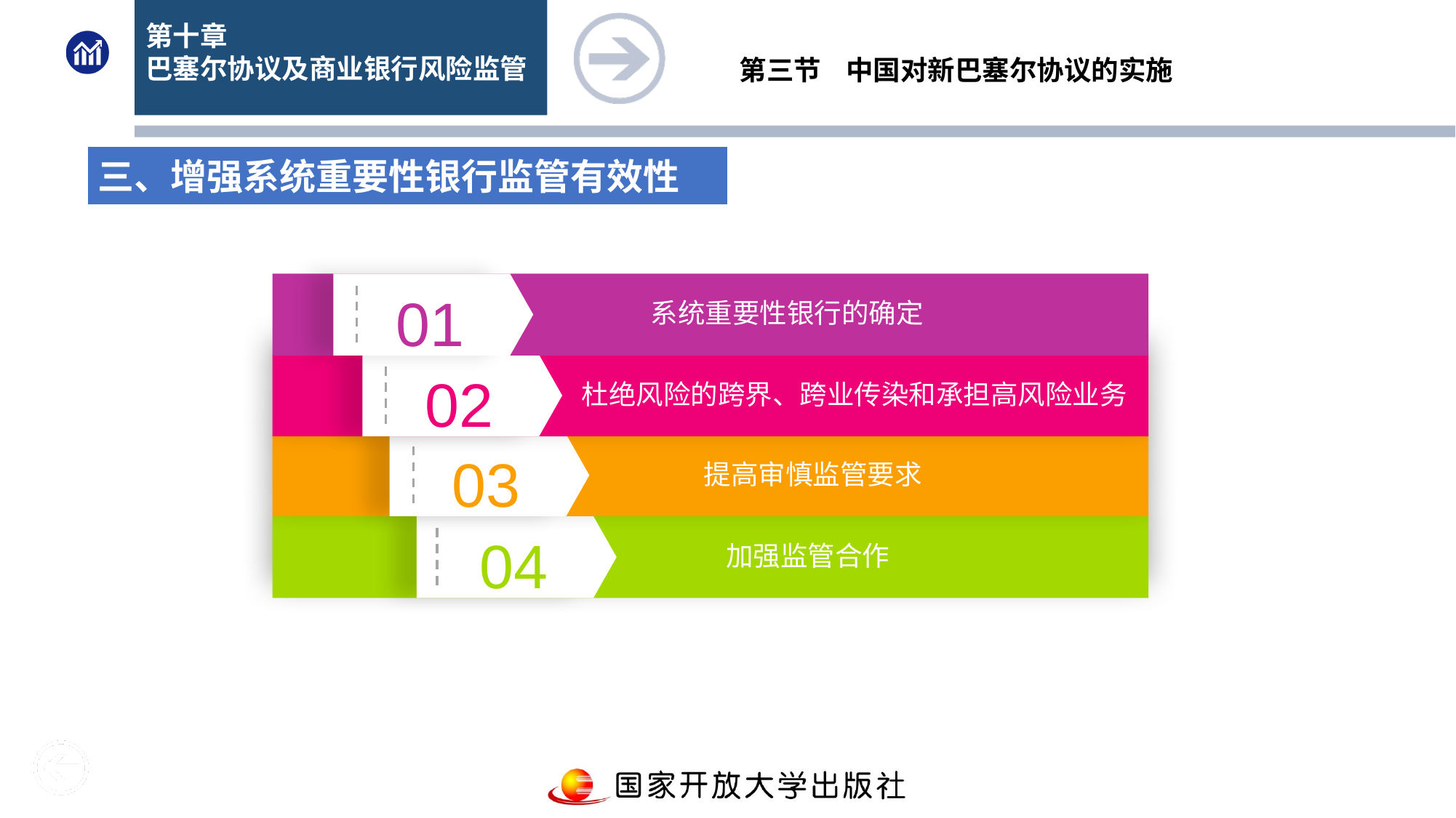

第十章
巴塞尔协议及商业银行风险监管
第三节    中国对新巴塞尔协议的实施
三、增强系统重要性银行监管有效性
系统重要性银行的确定

01

杜绝风险的跨界、跨业传染和承担高风险业务
02

提高审慎监管要求
03

加强监管合作
04